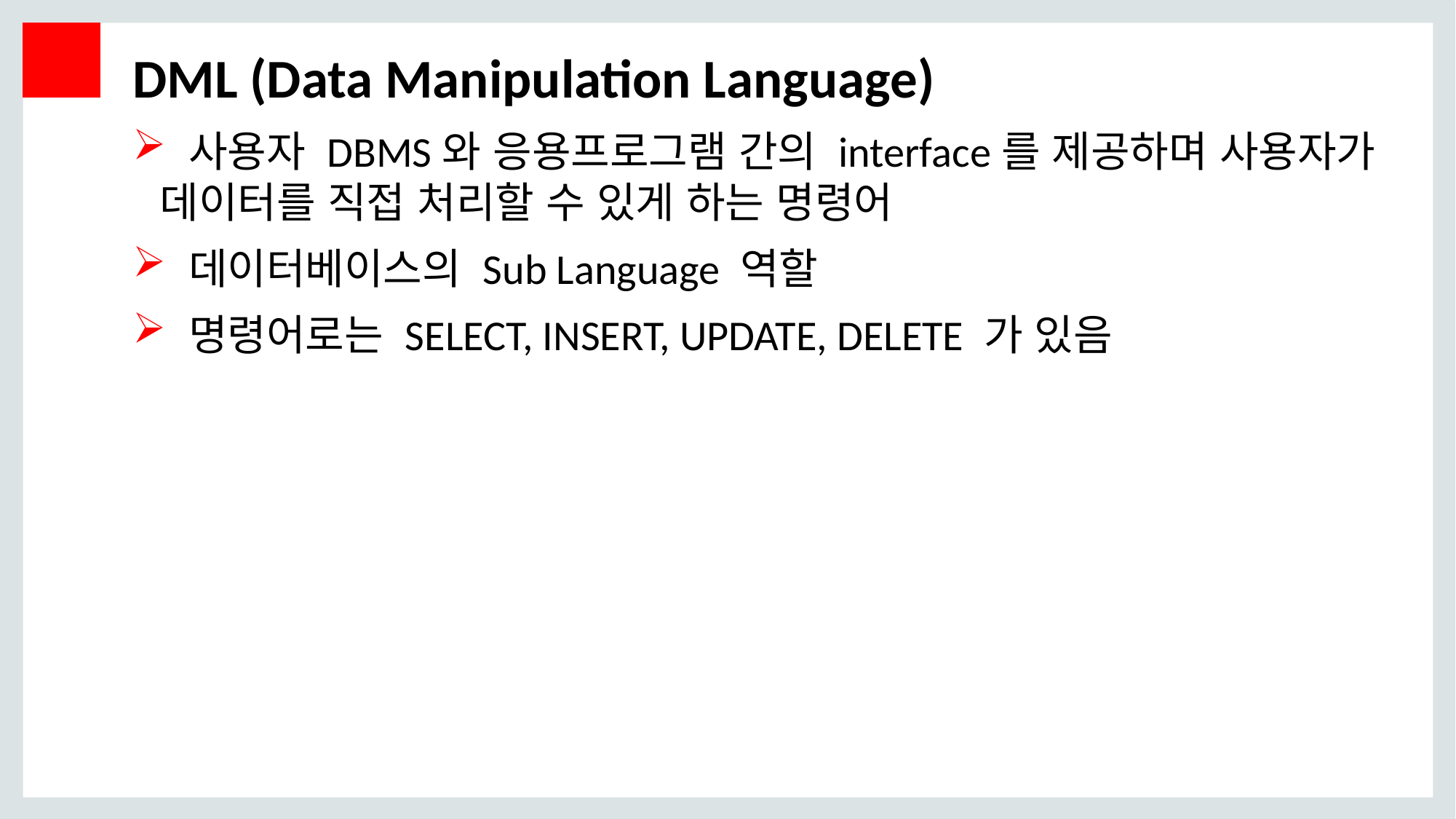

# DML (Data Manipulation Language)
 사용자 DBMS와 응용프로그램 간의 interface를 제공하며 사용자가 데이터를 직접 처리할 수 있게 하는 명령어
 데이터베이스의 Sub Language 역할
 명령어로는 SELECT, INSERT, UPDATE, DELETE 가 있음